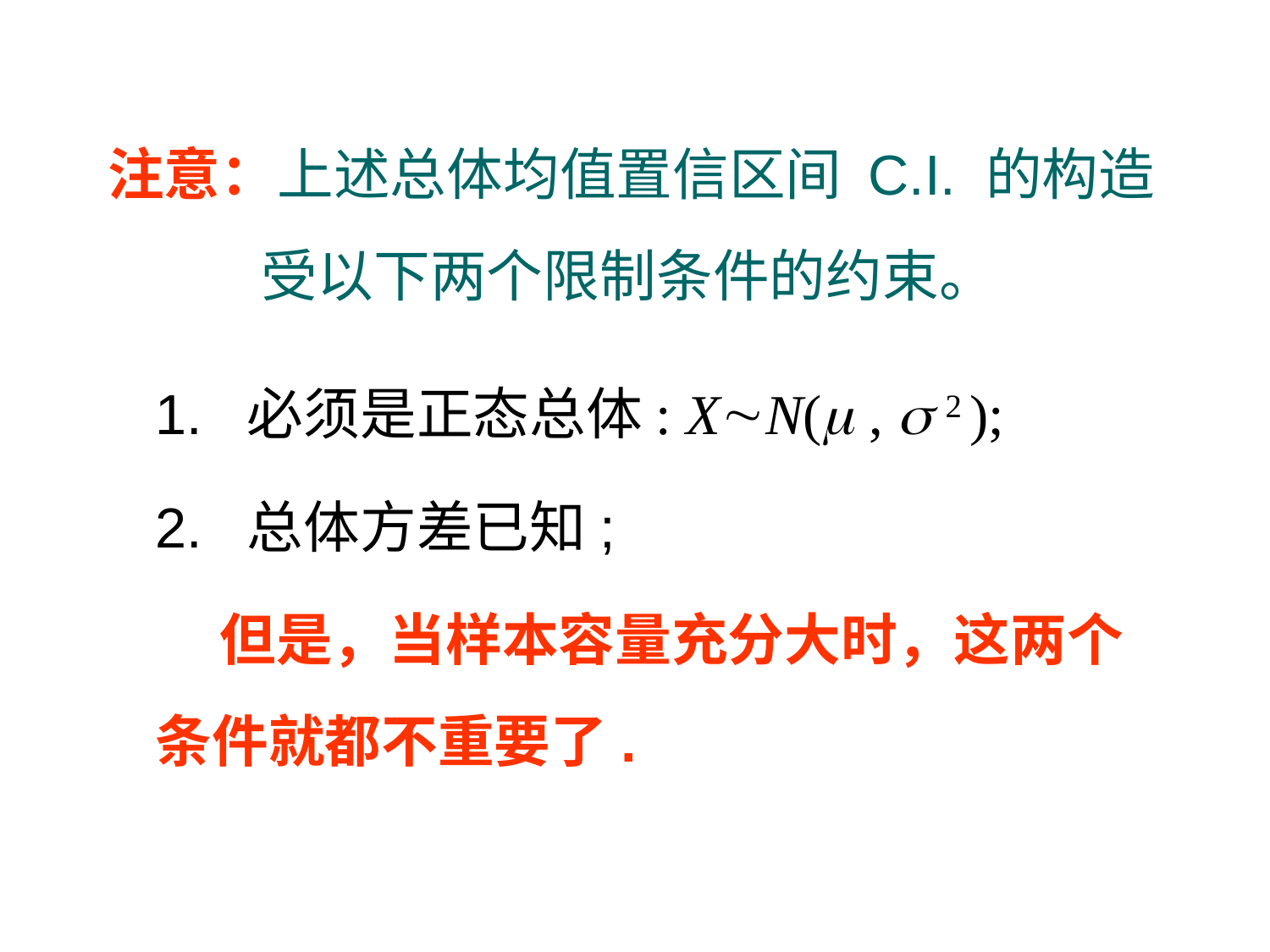

注意：上述总体均值置信区间 C.I. 的构造
           受以下两个限制条件的约束。
1.  必须是正态总体: X∼N(μ , σ 2 );
2.  总体方差已知;
    但是，当样本容量充分大时，这两个条件就都不重要了.